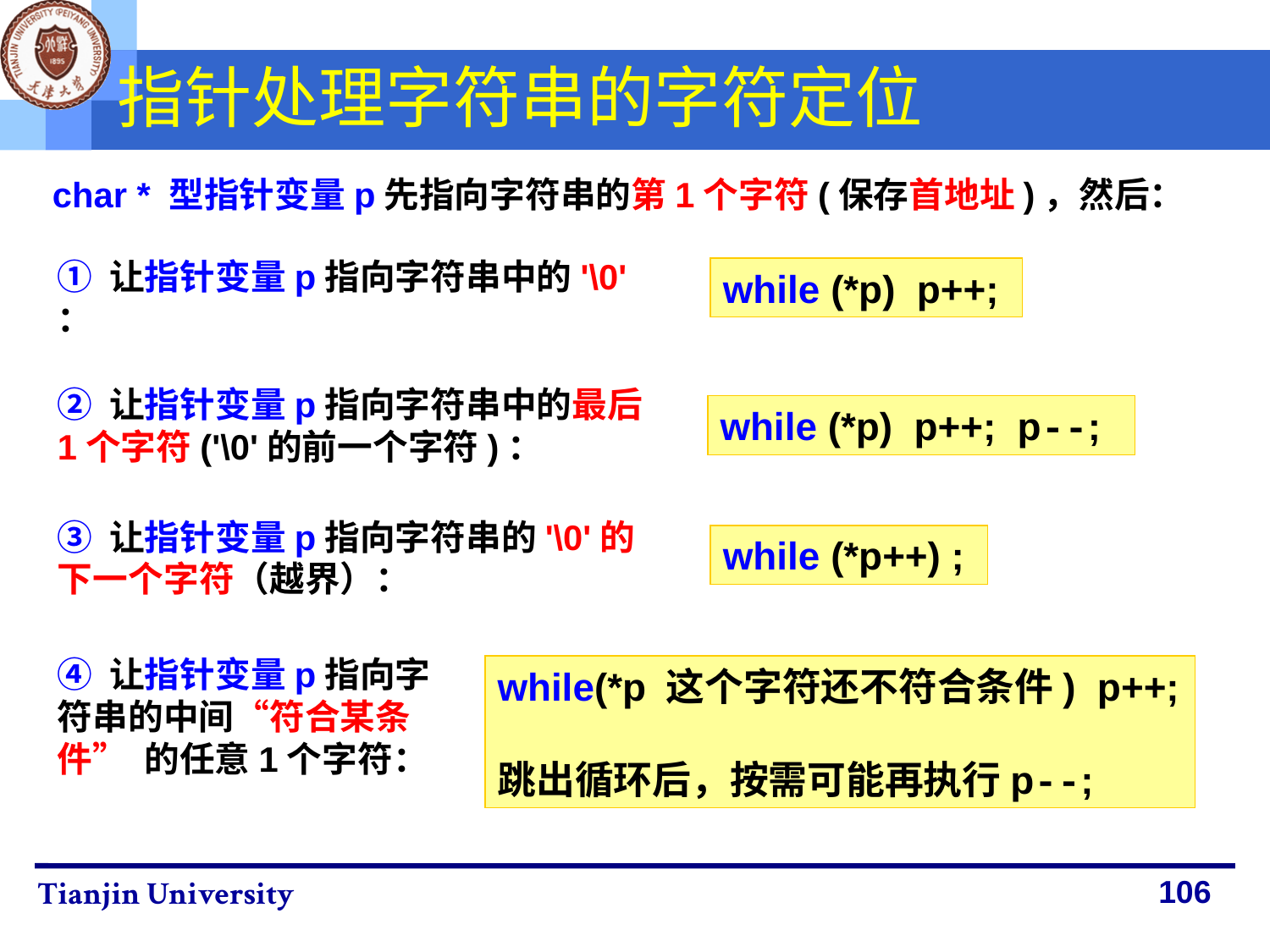

# 指针处理字符串的字符定位
char * 型指针变量p先指向字符串的第1个字符(保存首地址)，然后：
① 让指针变量p指向字符串中的'\0' ：
while (*p)  p++;
② 让指针变量p指向字符串中的最后1个字符('\0'的前一个字符)：
while (*p)  p++;  p--;
③ 让指针变量p指向字符串的'\0'的下一个字符（越界）：
while (*p++) ;
④ 让指针变量p指向字符串的中间“符合某条件”  的任意1个字符：
while(*p 这个字符还不符合条件)  p++;
跳出循环后，按需可能再执行p--;